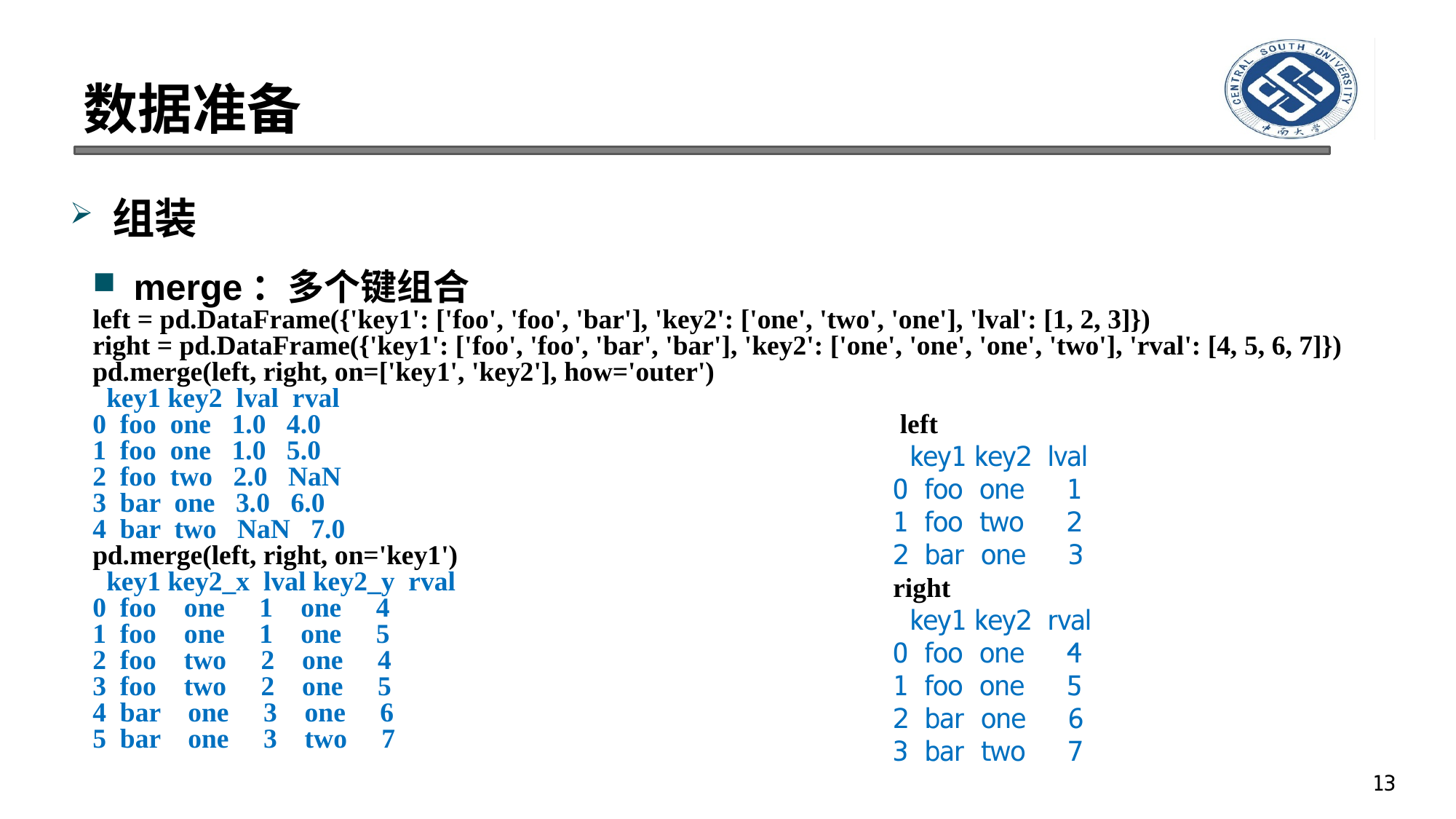

# 数据准备
组装
merge：多个键组合
left = pd.DataFrame({'key1': ['foo', 'foo', 'bar'], 'key2': ['one', 'two', 'one'], 'lval': [1, 2, 3]})
right = pd.DataFrame({'key1': ['foo', 'foo', 'bar', 'bar'], 'key2': ['one', 'one', 'one', 'two'], 'rval': [4, 5, 6, 7]})
pd.merge(left, right, on=['key1', 'key2'], how='outer')
  key1 key2  lval  rval
0  foo  one   1.0   4.0
1  foo  one   1.0   5.0
2  foo  two   2.0   NaN
3  bar  one   3.0   6.0
4  bar  two   NaN   7.0
pd.merge(left, right, on='key1')
  key1 key2_x  lval key2_y  rval
0  foo    one     1    one     4
1  foo    one     1    one     5
2  foo    two     2    one     4
3  foo    two     2    one     5
4  bar    one     3    one     6
5  bar    one     3    two     7
 left
  key1 key2  lval
0  foo  one     1
1  foo  two     2
2  bar  one     3
right
  key1 key2  rval
0  foo  one     4
1  foo  one     5
2  bar  one     6
3  bar  two     7
13